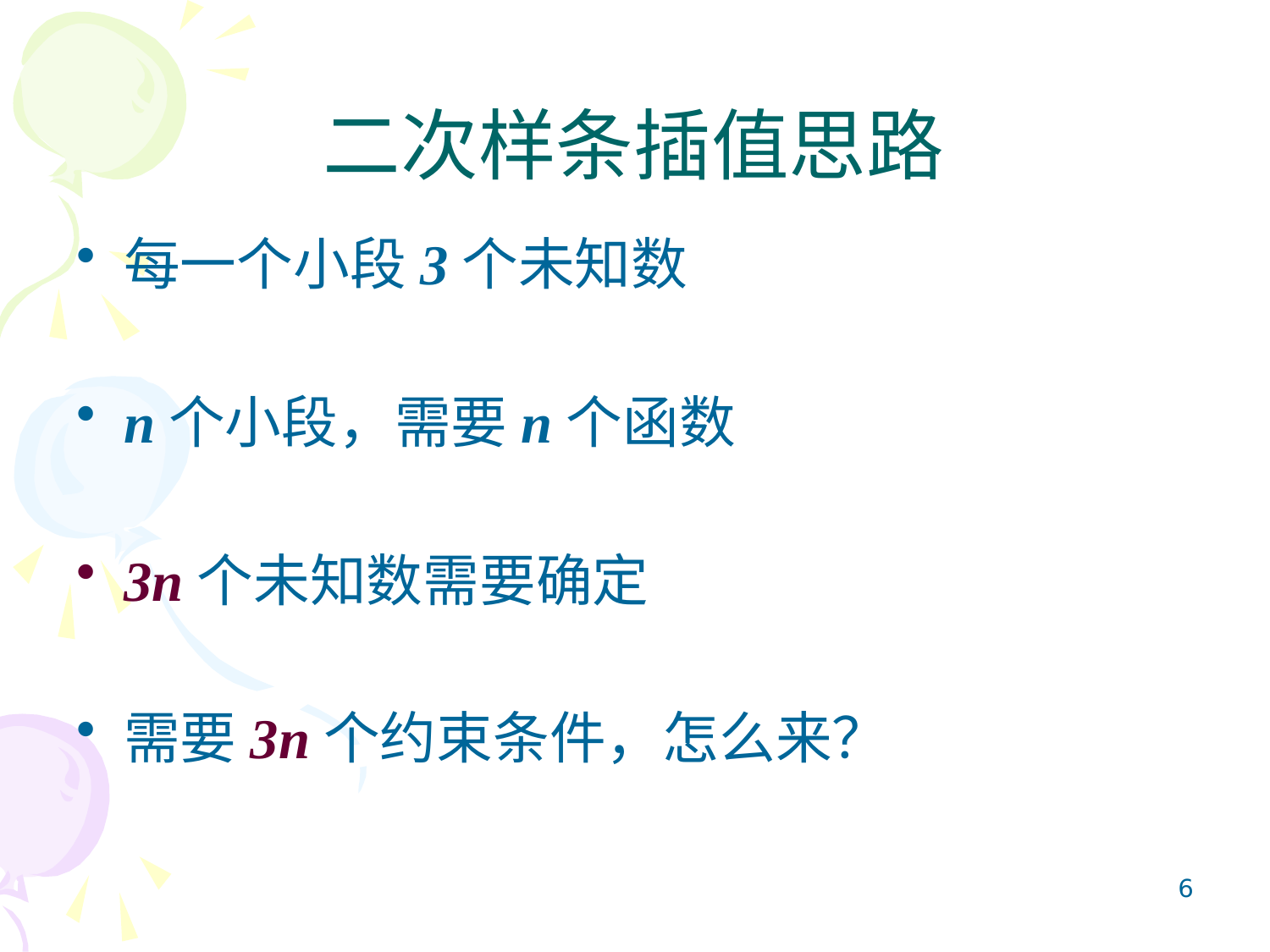

# 二次样条插值思路
每一个小段3个未知数

n个小段，需要n个函数

3n个未知数需要确定

需要3n个约束条件，怎么来？
6